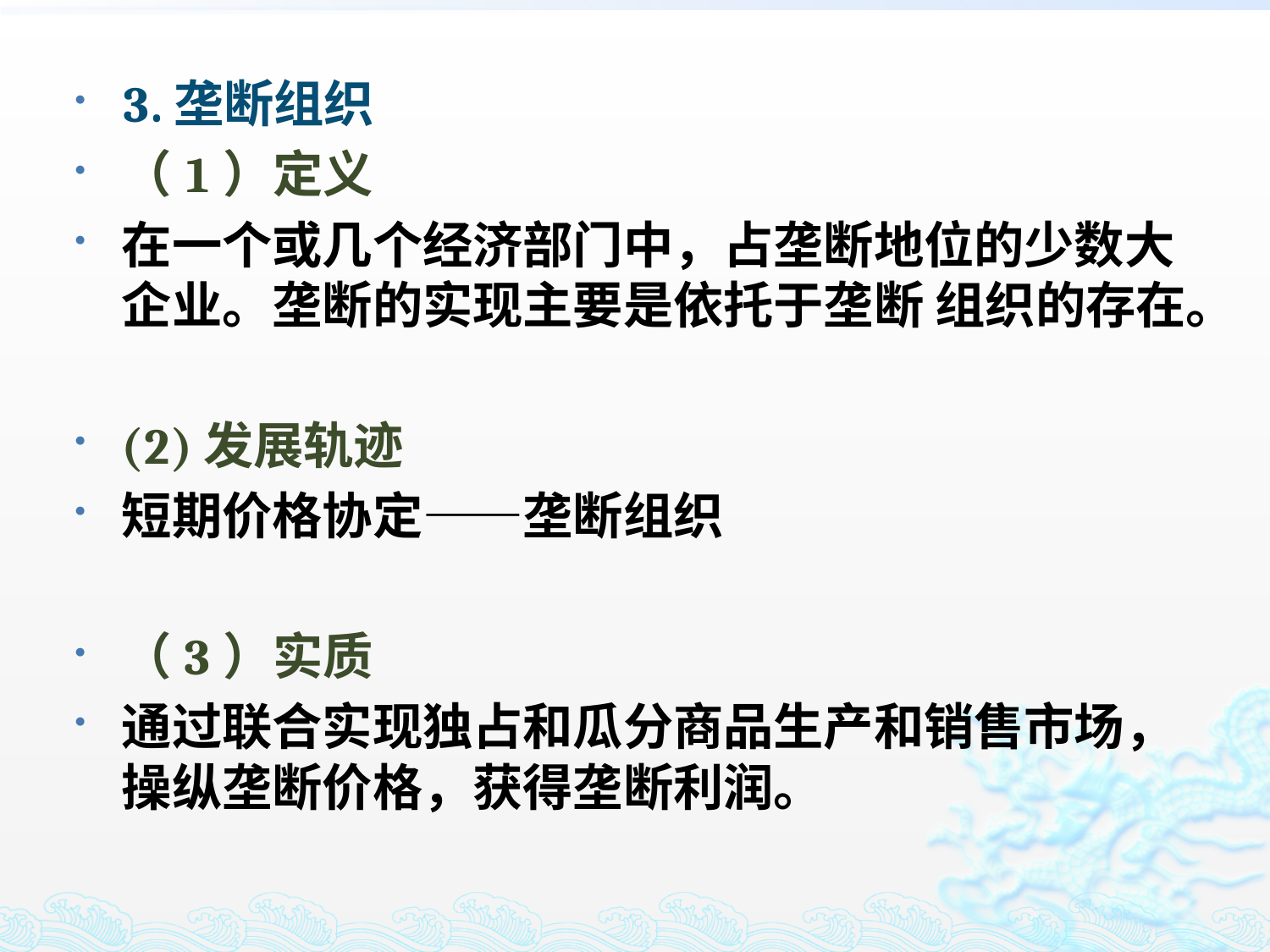

3.垄断组织
（1）定义
在一个或几个经济部门中，占垄断地位的少数大企业。垄断的实现主要是依托于垄断 组织的存在。

(2)发展轨迹
短期价格协定——垄断组织

（3）实质
通过联合实现独占和瓜分商品生产和销售市场，操纵垄断价格，获得垄断利润。